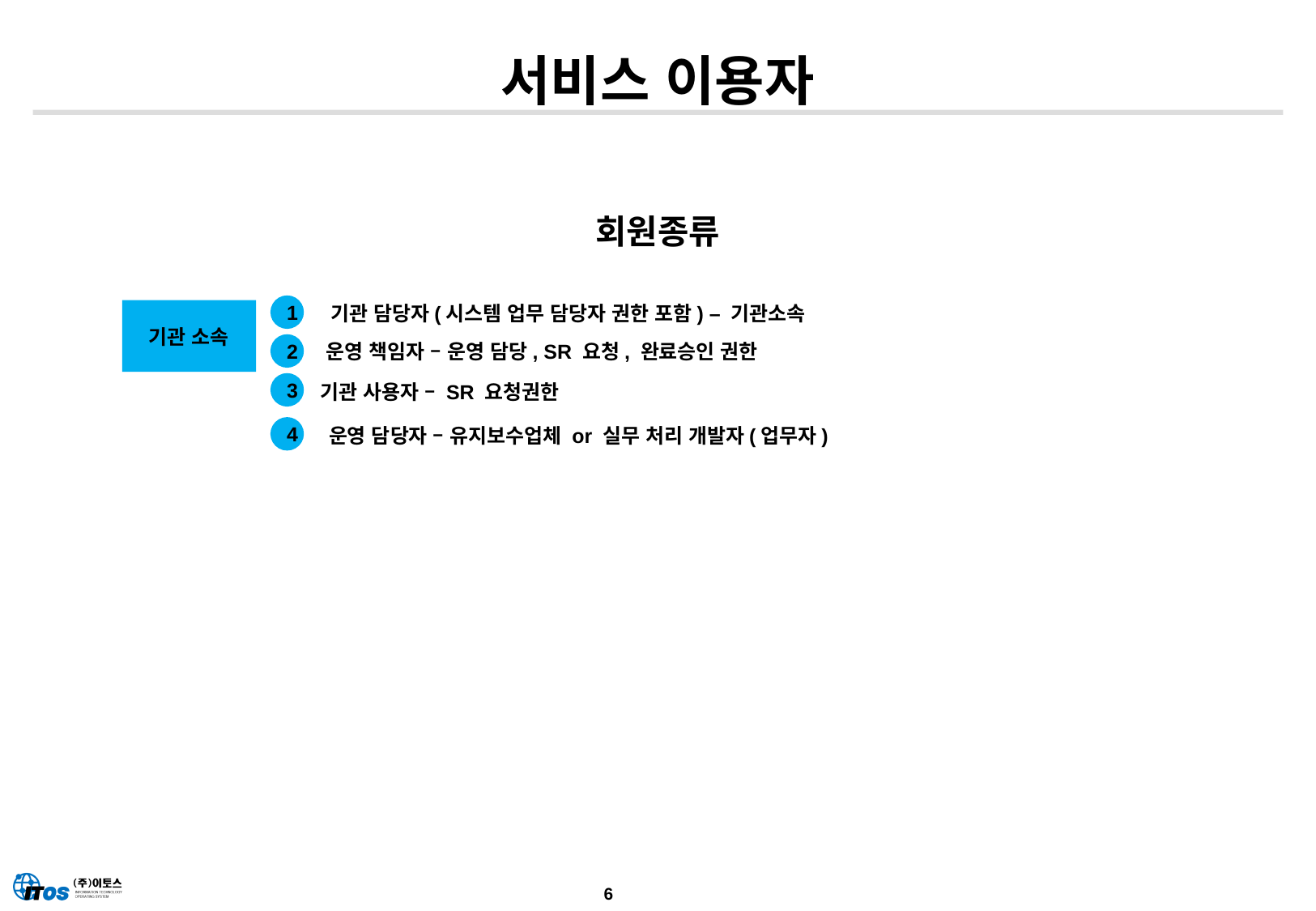

# 서비스 이용자
회원종류
기관 담당자(시스템 업무 담당자 권한 포함) – 기관소속
1
기관 소속
운영 책임자 – 운영 담당, SR 요청, 완료승인 권한
2
3
기관 사용자 – SR 요청권한
4
운영 담당자 – 유지보수업체 or 실무 처리 개발자(업무자)